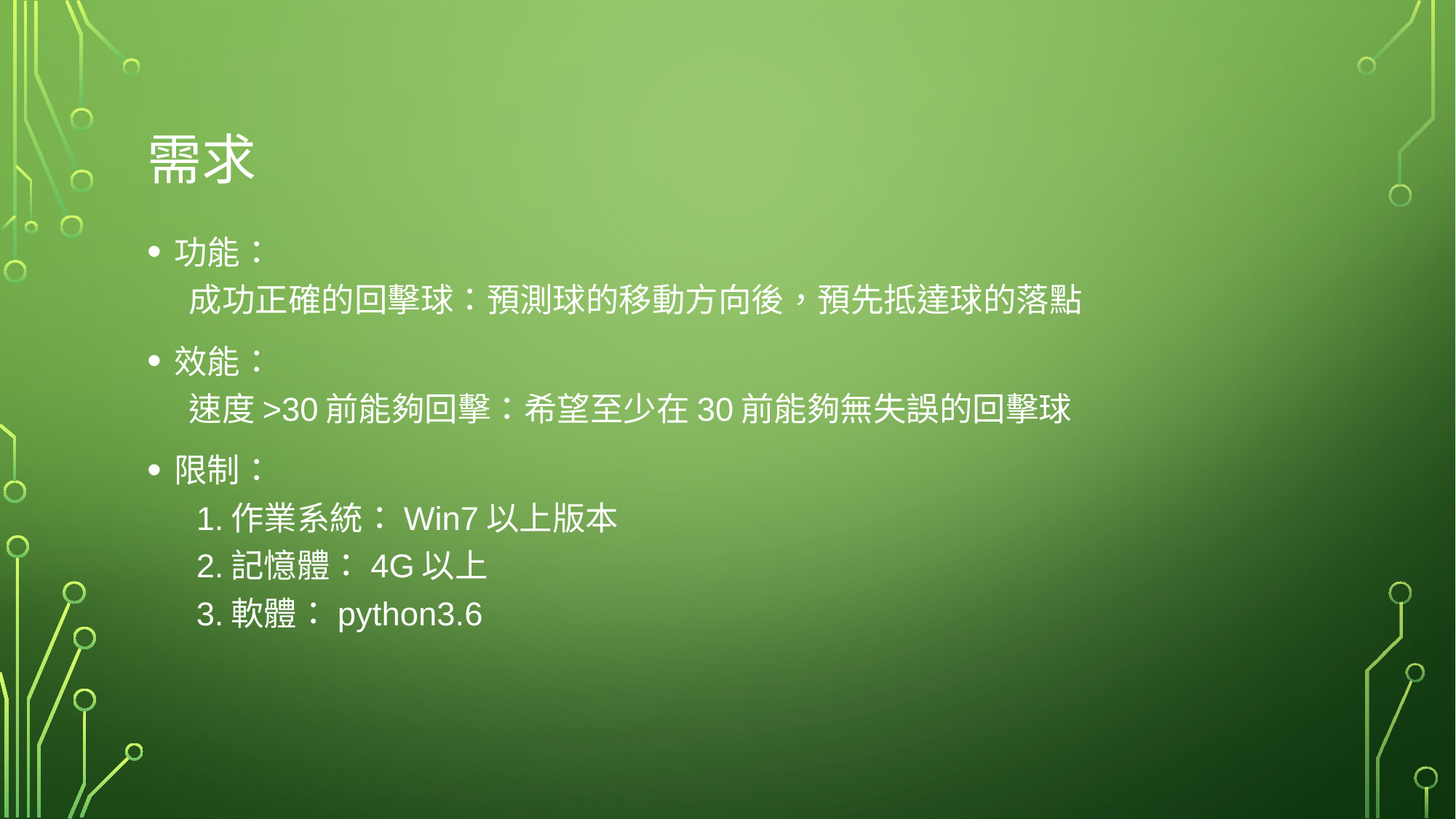

# 需求
功能：
  成功正確的回擊球：預測球的移動方向後，預先抵達球的落點
效能：
  速度>30前能夠回擊：希望至少在30前能夠無失誤的回擊球
限制：
  1.作業系統：Win7以上版本
  2.記憶體：4G以上
  3.軟體：python3.6